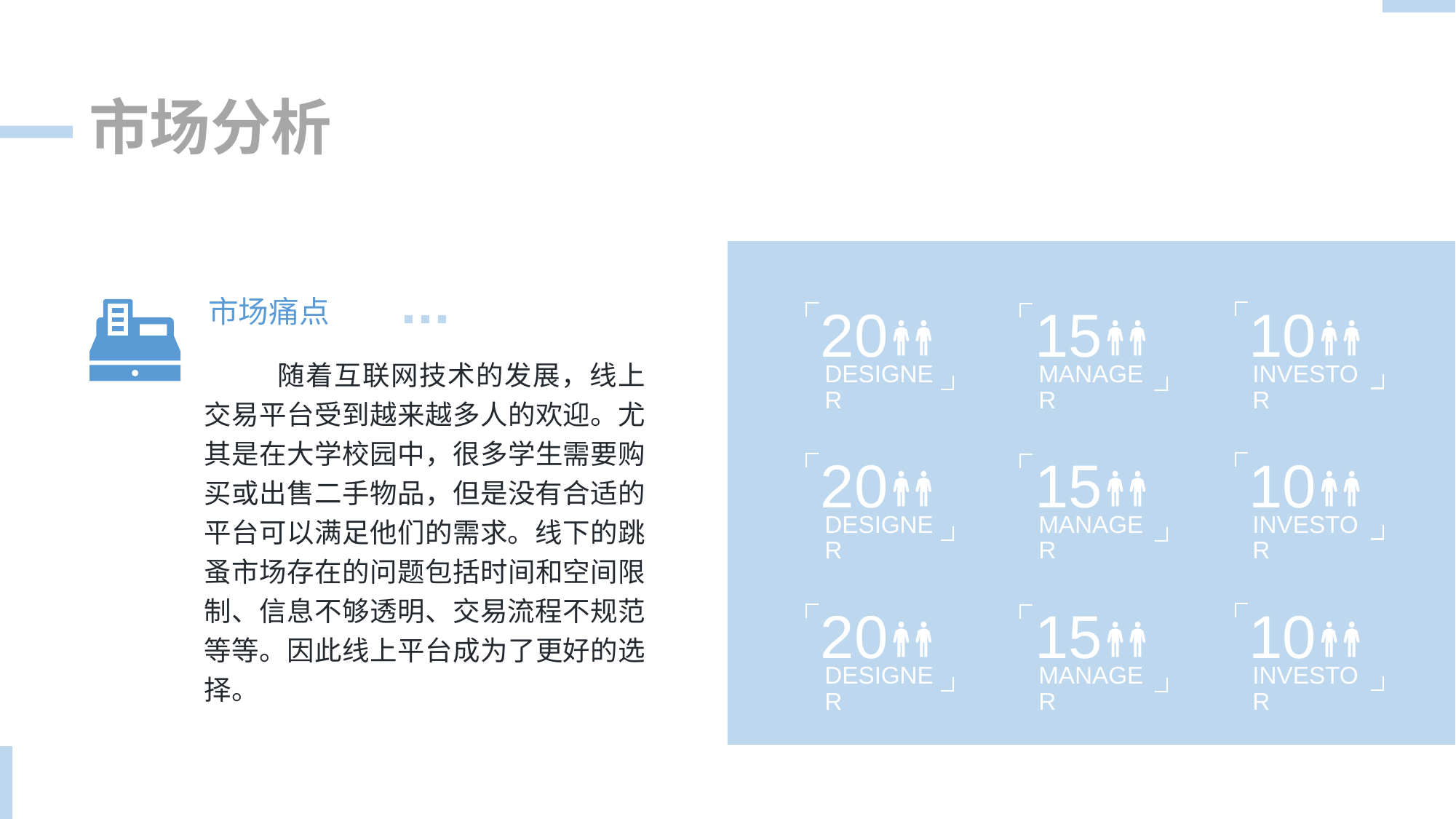

市场分析

20
15
10
市场痛点

         随着互联网技术的发展，线上交易平台受到越来越多人的欢迎。尤其是在大学校园中，很多学生需要购买或出售二手物品，但是没有合适的平台可以满足他们的需求。线下的跳蚤市场存在的问题包括时间和空间限制、信息不够透明、交易流程不规范等等。因此线上平台成为了更好的选择。
DESIGNER
MANAGER
INVESTOR

20
15
10

DESIGNER
MANAGER
INVESTOR

20
15
10

DESIGNER
MANAGER
INVESTOR